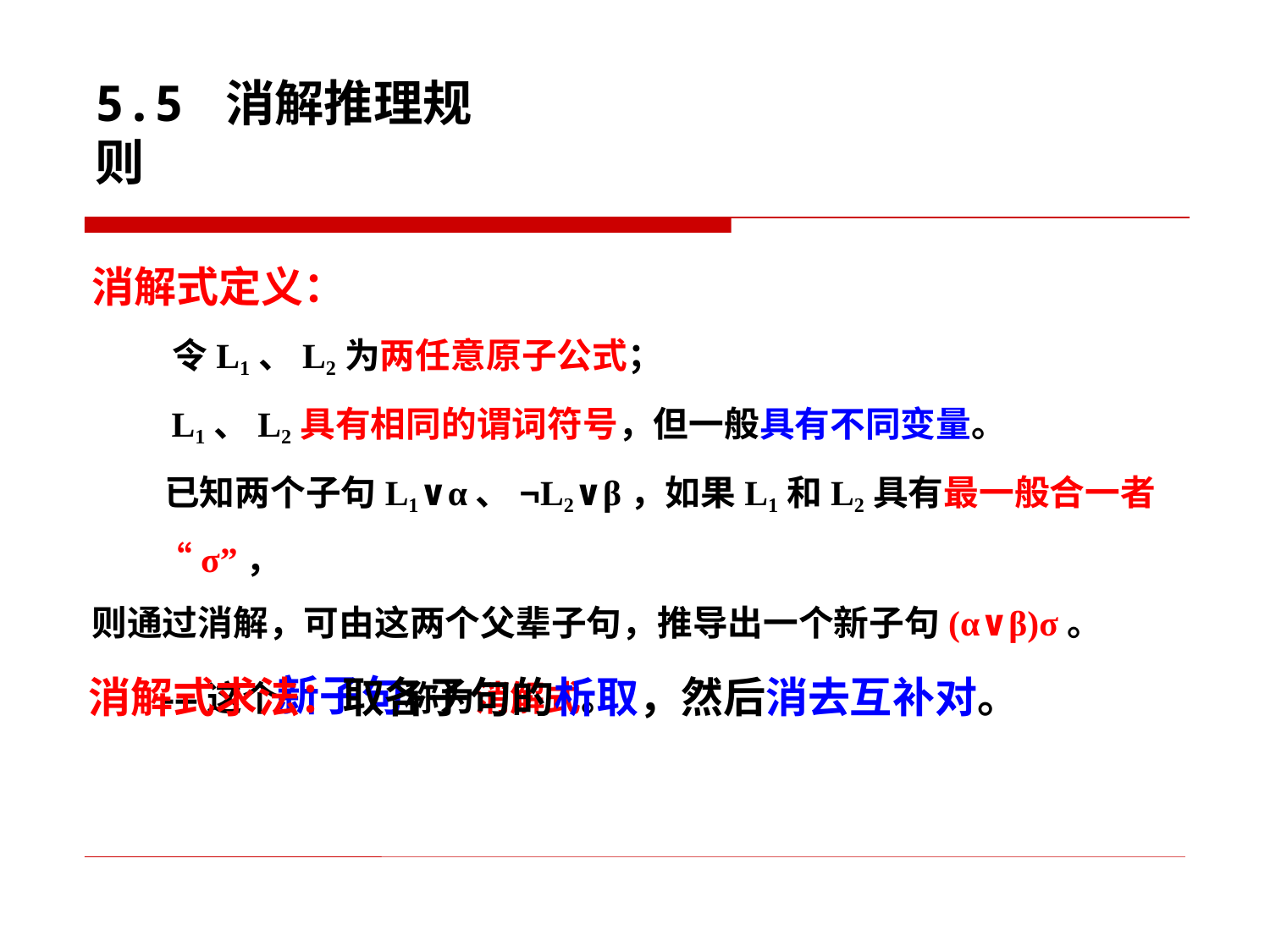

# 5.5 消解推理规则
消解式定义：
         令L1、L2为两任意原子公式；
         L1、L2具有相同的谓词符号，但一般具有不同变量。
        已知两个子句L1∨α、¬L2∨β，如果L1和L2具有最一般合一者“σ”，
则通过消解，可由这两个父辈子句，推导出一个新子句(α∨β)σ。
        ---这个新子句称为消解式。
消解式求法：取各子句的析取，然后消去互补对。